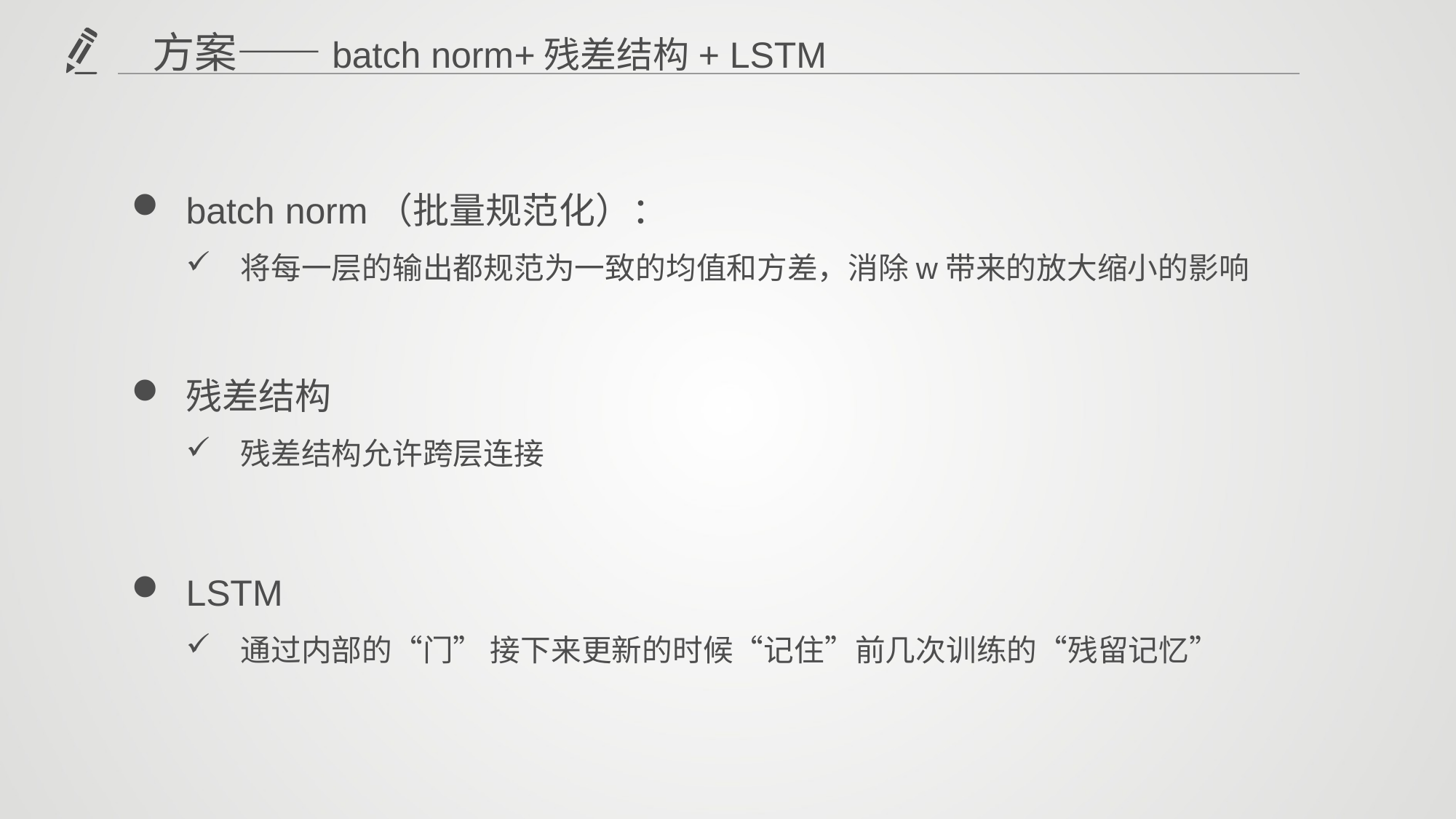

方案——batch norm+残差结构+ LSTM

batch norm（批量规范化）：
将每一层的输出都规范为一致的均值和方差，消除w带来的放大缩小的影响

残差结构
残差结构允许跨层连接

LSTM
通过内部的“门” 接下来更新的时候“记住”前几次训练的“残留记忆”